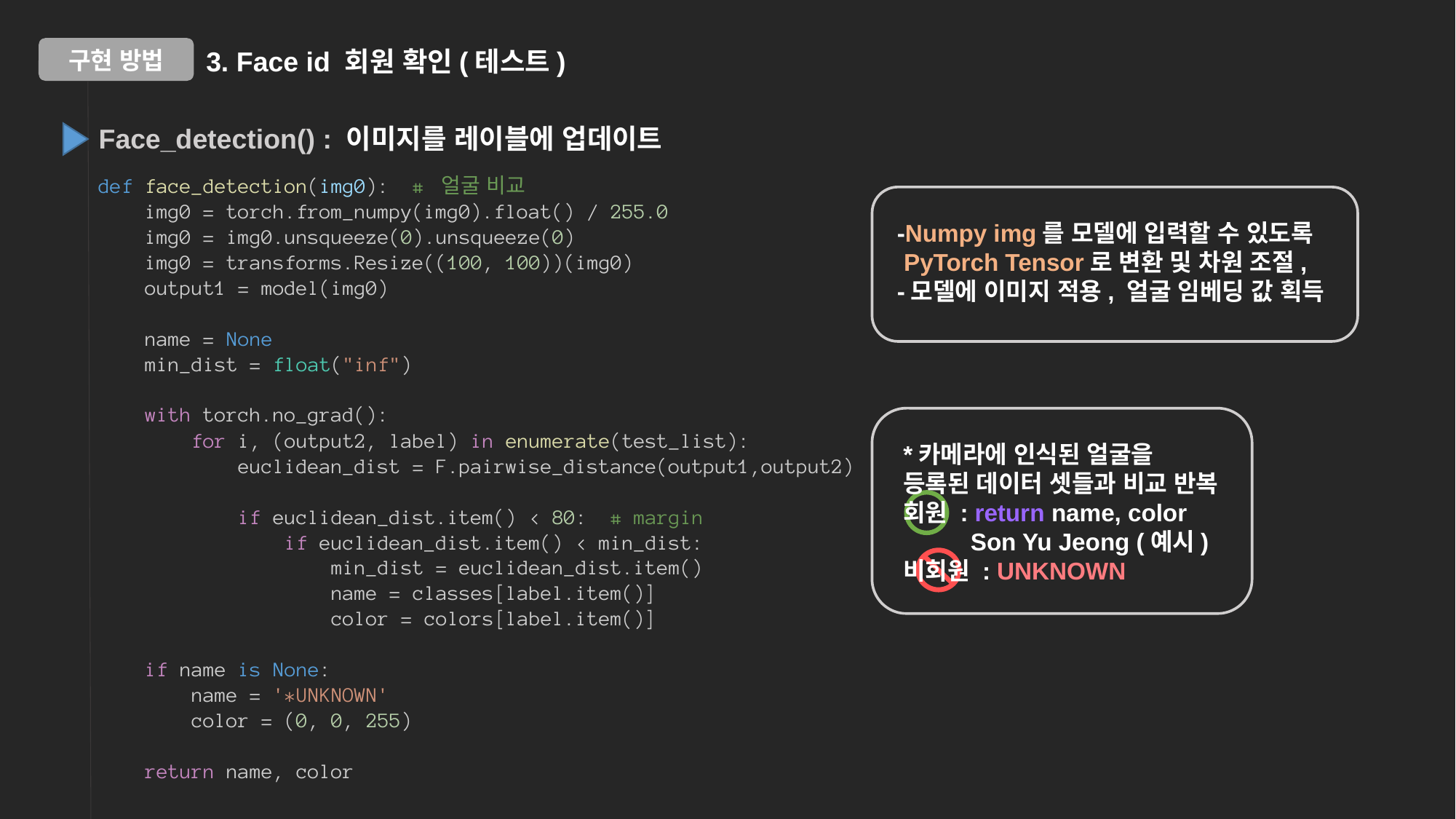

구현 방법
3. Face id 회원 확인(테스트)
Face_detection() : 이미지를 레이블에 업데이트

def face_detection(img0):  # 얼굴 비교
    img0 = torch.from_numpy(img0).float() / 255.0
    img0 = img0.unsqueeze(0).unsqueeze(0)
    img0 = transforms.Resize((100, 100))(img0)
    output1 = model(img0)
    name = None
    min_dist = float("inf")
    with torch.no_grad():
        for i, (output2, label) in enumerate(test_list):
            euclidean_dist = F.pairwise_distance(output1,output2)
            if euclidean_dist.item() < 80:  # margin
                if euclidean_dist.item() < min_dist:
                    min_dist = euclidean_dist.item()
                    name = classes[label.item()]
                    color = colors[label.item()]
    if name is None:
        name = '*UNKNOWN'
        color = (0, 0, 255)
    return name, color

-Numpy img를 모델에 입력할 수 있도록
 PyTorch Tensor로 변환 및 차원 조절,
-모델에 이미지 적용, 얼굴 임베딩 값 획득

*카메라에 인식된 얼굴을
등록된 데이터 셋들과 비교 반복
회원 : return name, color
          Son Yu Jeong (예시)
비회원 : UNKNOWN